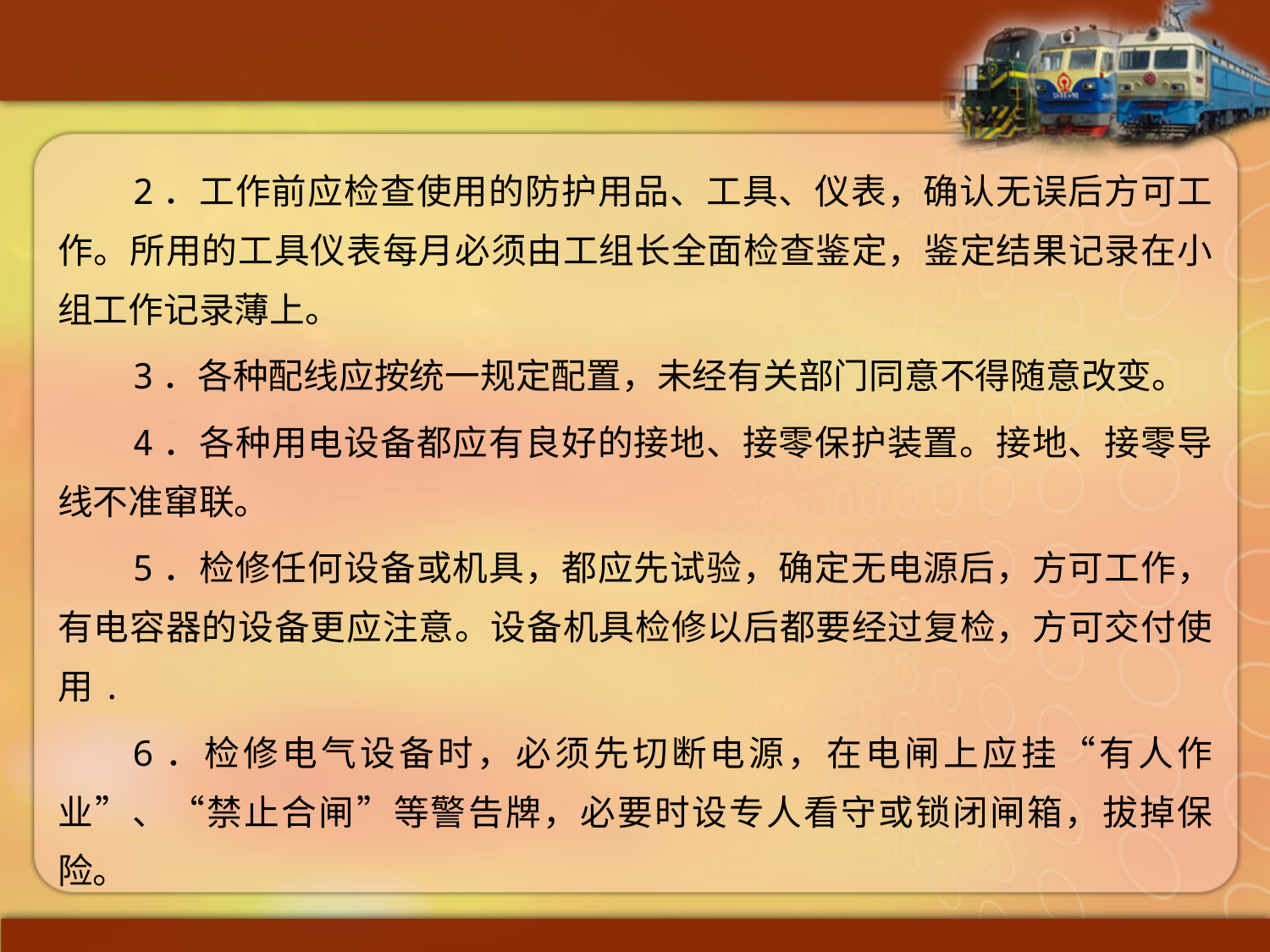

#
2．工作前应检查使用的防护用品、工具、仪表，确认无误后方可工作。所用的工具仪表每月必须由工组长全面检查鉴定，鉴定结果记录在小组工作记录薄上。
3．各种配线应按统一规定配置，未经有关部门同意不得随意改变。
4．各种用电设备都应有良好的接地、接零保护装置。接地、接零导线不准窜联。
5．检修任何设备或机具，都应先试验，确定无电源后，方可工作，有电容器的设备更应注意。设备机具检修以后都要经过复检，方可交付使用.
6．检修电气设备时，必须先切断电源，在电闸上应挂“有人作业”、“禁止合闸”等警告牌，必要时设专人看守或锁闭闸箱，拔掉保险。